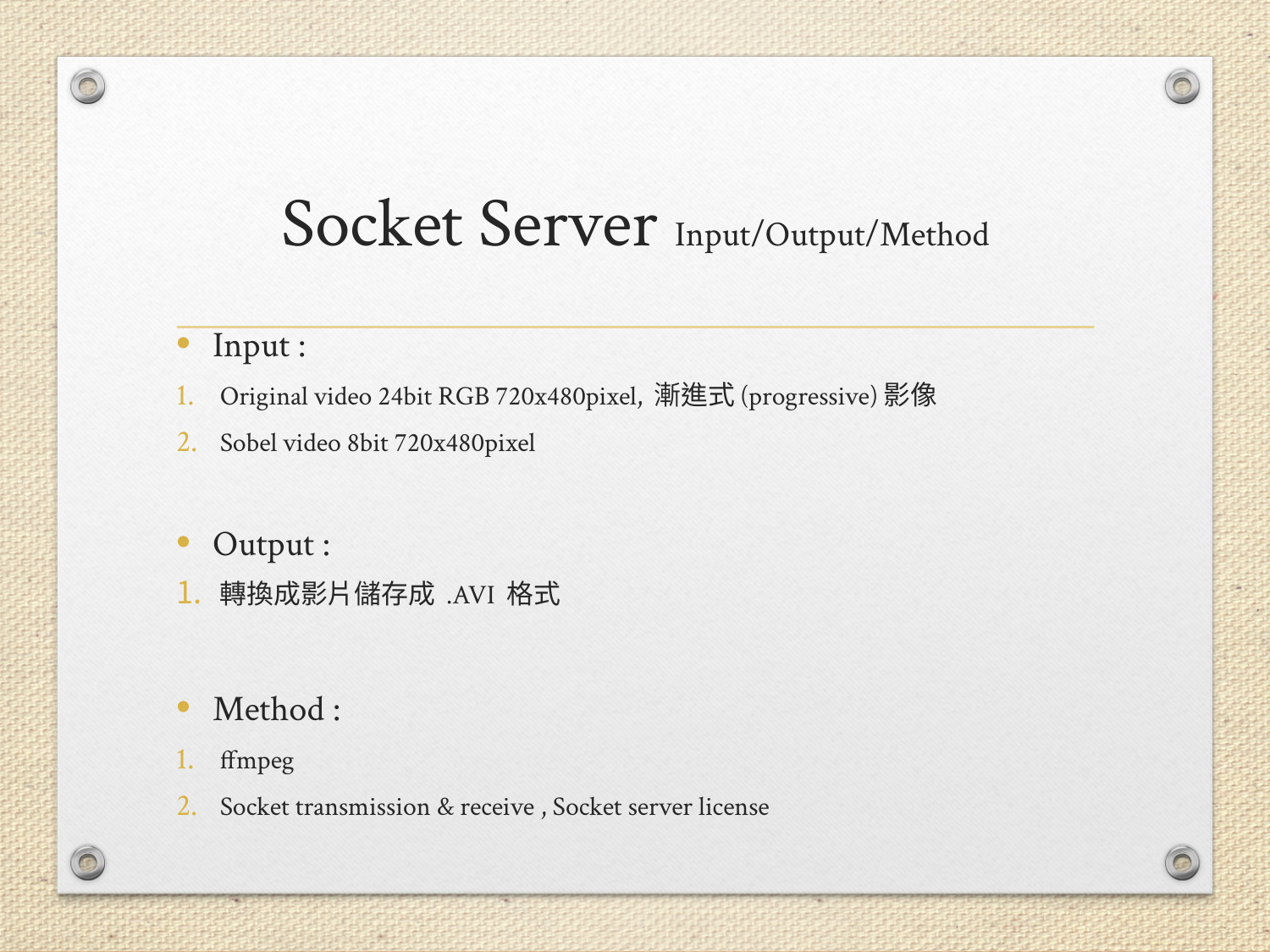

# Socket Server Input/Output/Method
Input :
Original video 24bit RGB 720x480pixel, 漸進式(progressive)影像
Sobel video 8bit 720x480pixel

Output :
轉換成影片儲存成 .AVI 格式

Method :
ffmpeg
Socket transmission & receive , Socket server license